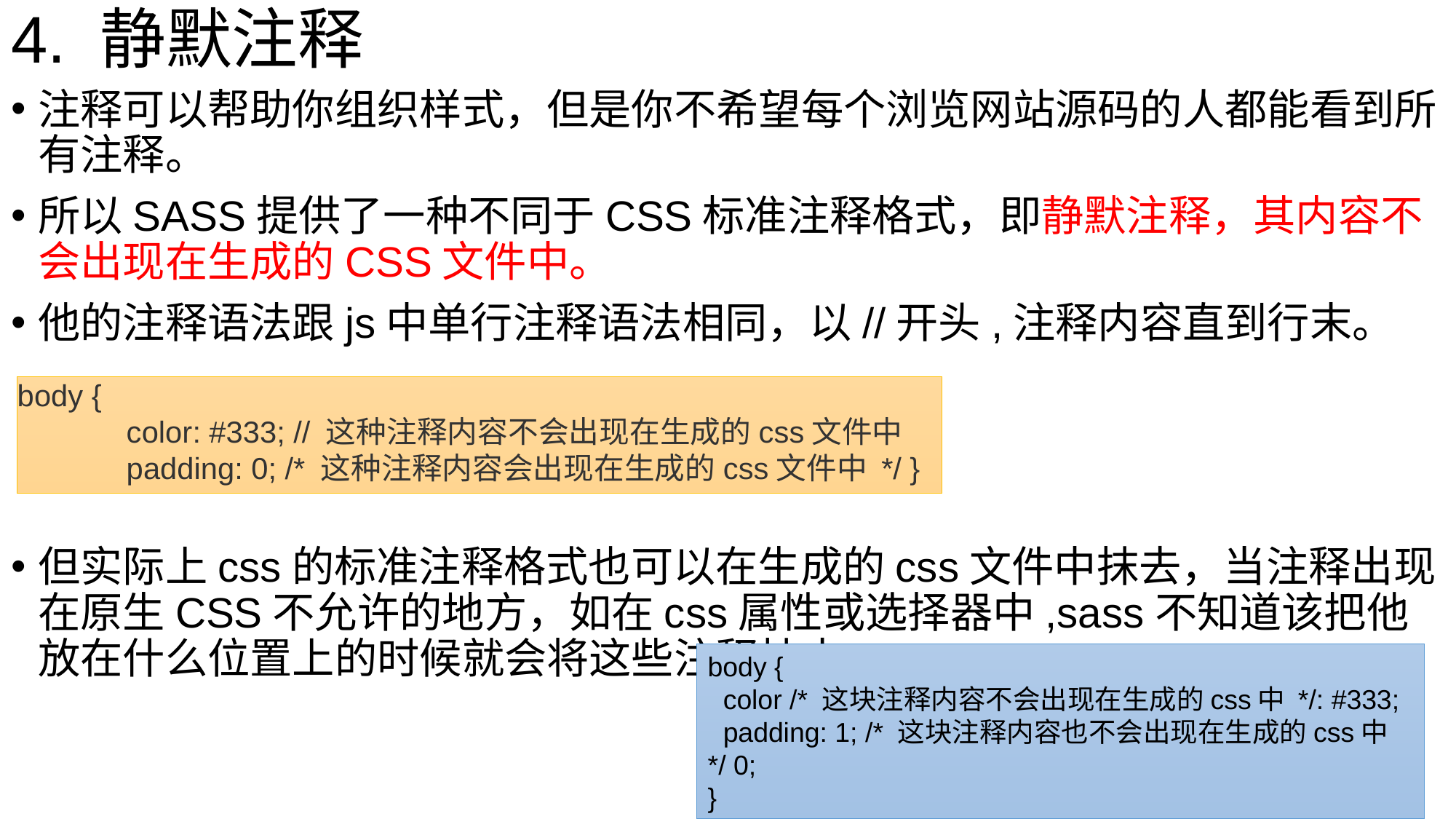

# 4. 静默注释
注释可以帮助你组织样式，但是你不希望每个浏览网站源码的人都能看到所有注释。
所以SASS提供了一种不同于CSS标准注释格式，即静默注释，其内容不会出现在生成的CSS文件中。
他的注释语法跟js中单行注释语法相同，以//开头,注释内容直到行末。

但实际上css的标准注释格式也可以在生成的css文件中抹去，当注释出现在原生CSS不允许的地方，如在css属性或选择器中,sass不知道该把他放在什么位置上的时候就会将这些注释抹去。
body {
	color: #333; // 这种注释内容不会出现在生成的css文件中 	padding: 0; /* 这种注释内容会出现在生成的css文件中 */ }
body {
  color /* 这块注释内容不会出现在生成的css中 */: #333;
  padding: 1; /* 这块注释内容也不会出现在生成的css中 */ 0;
}